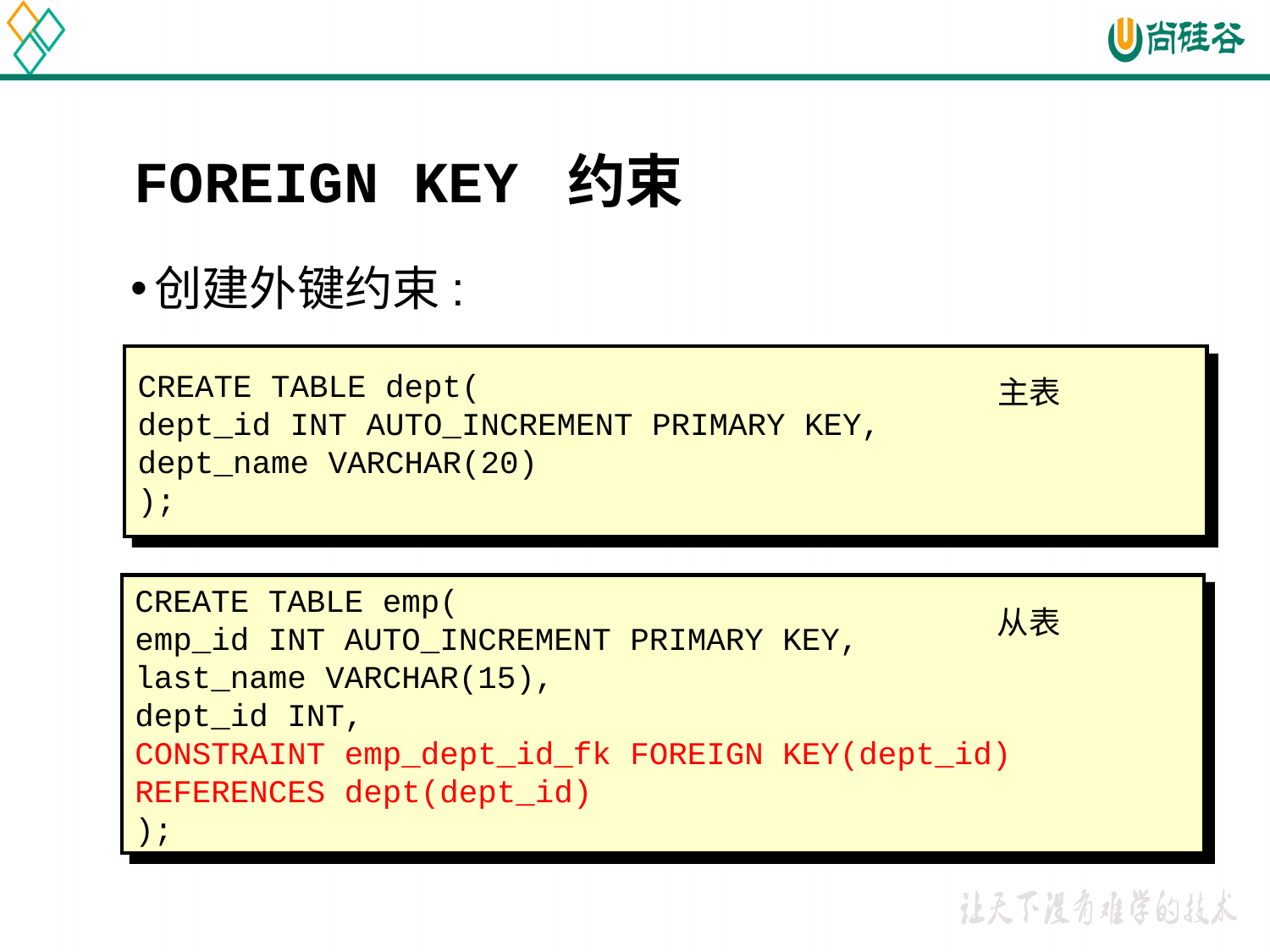

FOREIGN KEY 约束
创建外键约束:
CREATE TABLE dept(
dept_id INT AUTO_INCREMENT PRIMARY KEY,
dept_name VARCHAR(20)
);
主表
CREATE TABLE emp(
emp_id INT AUTO_INCREMENT PRIMARY KEY,
last_name VARCHAR(15),
dept_id INT,
CONSTRAINT emp_dept_id_fk FOREIGN KEY(dept_id)
REFERENCES dept(dept_id)
);
从表